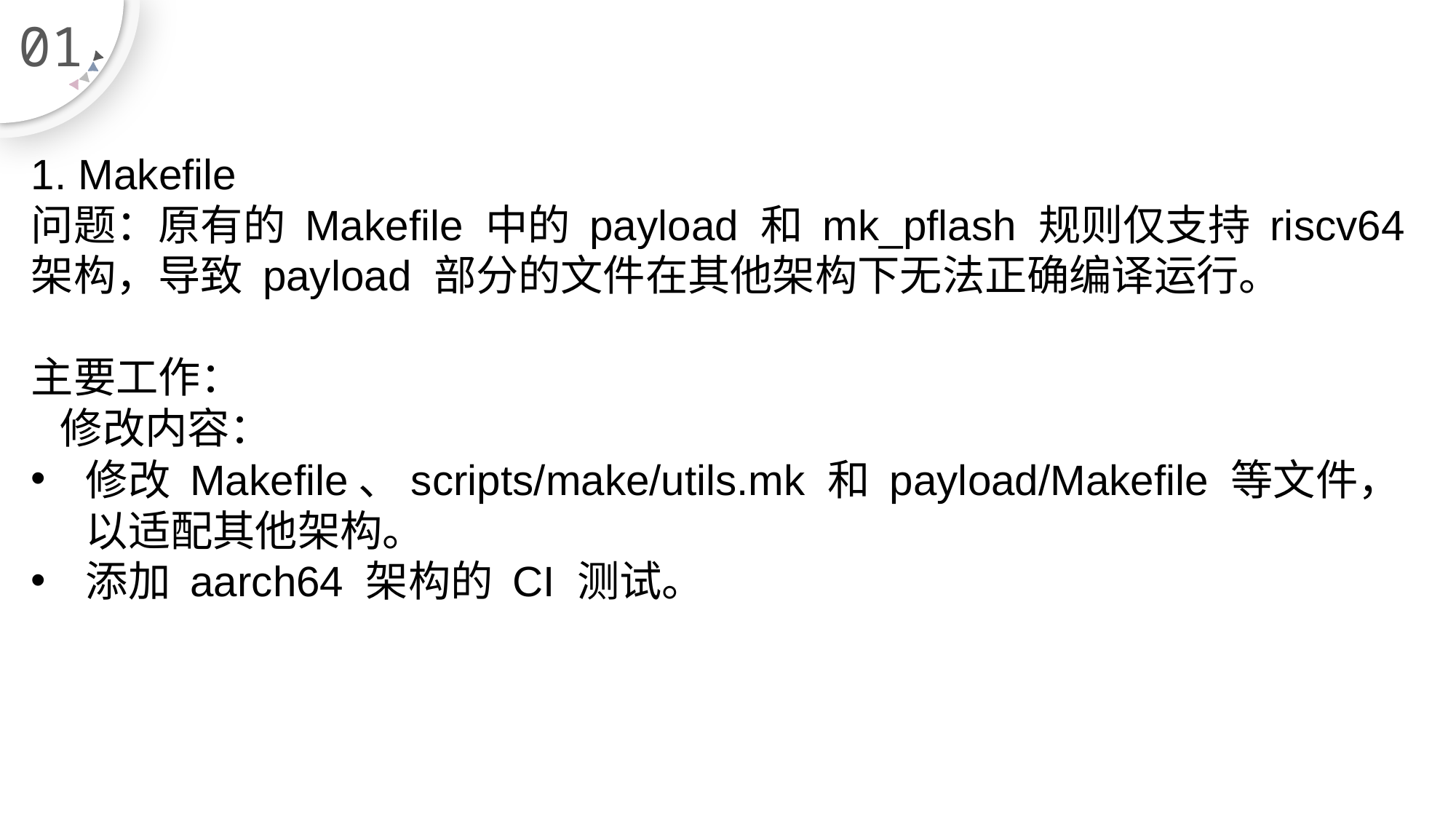

01
1. Makefile
问题：原有的 Makefile 中的 payload 和 mk_pflash 规则仅支持 riscv64 架构，导致 payload 部分的文件在其他架构下无法正确编译运行。

主要工作：
  修改内容：
修改 Makefile、scripts/make/utils.mk 和 payload/Makefile 等文件，以适配其他架构。
添加 aarch64 架构的 CI 测试。